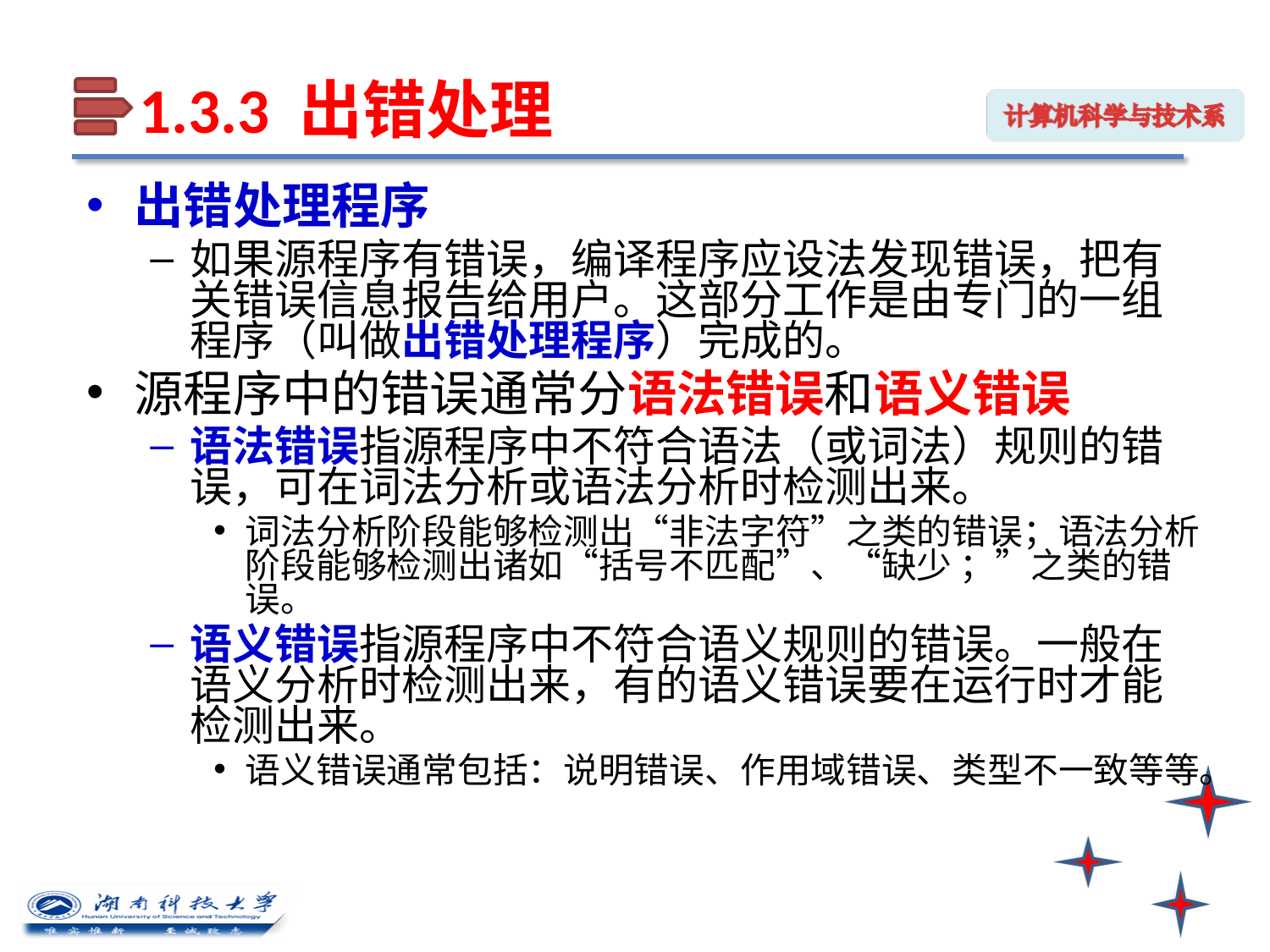

# 1.3.3 出错处理
出错处理程序
如果源程序有错误，编译程序应设法发现错误，把有关错误信息报告给用户。这部分工作是由专门的一组程序（叫做出错处理程序）完成的。
源程序中的错误通常分语法错误和语义错误
语法错误指源程序中不符合语法（或词法）规则的错误，可在词法分析或语法分析时检测出来。
词法分析阶段能够检测出“非法字符”之类的错误；语法分析阶段能够检测出诸如“括号不匹配”、“缺少 ；”之类的错误。
语义错误指源程序中不符合语义规则的错误。一般在语义分析时检测出来，有的语义错误要在运行时才能检测出来。
语义错误通常包括：说明错误、作用域错误、类型不一致等等。